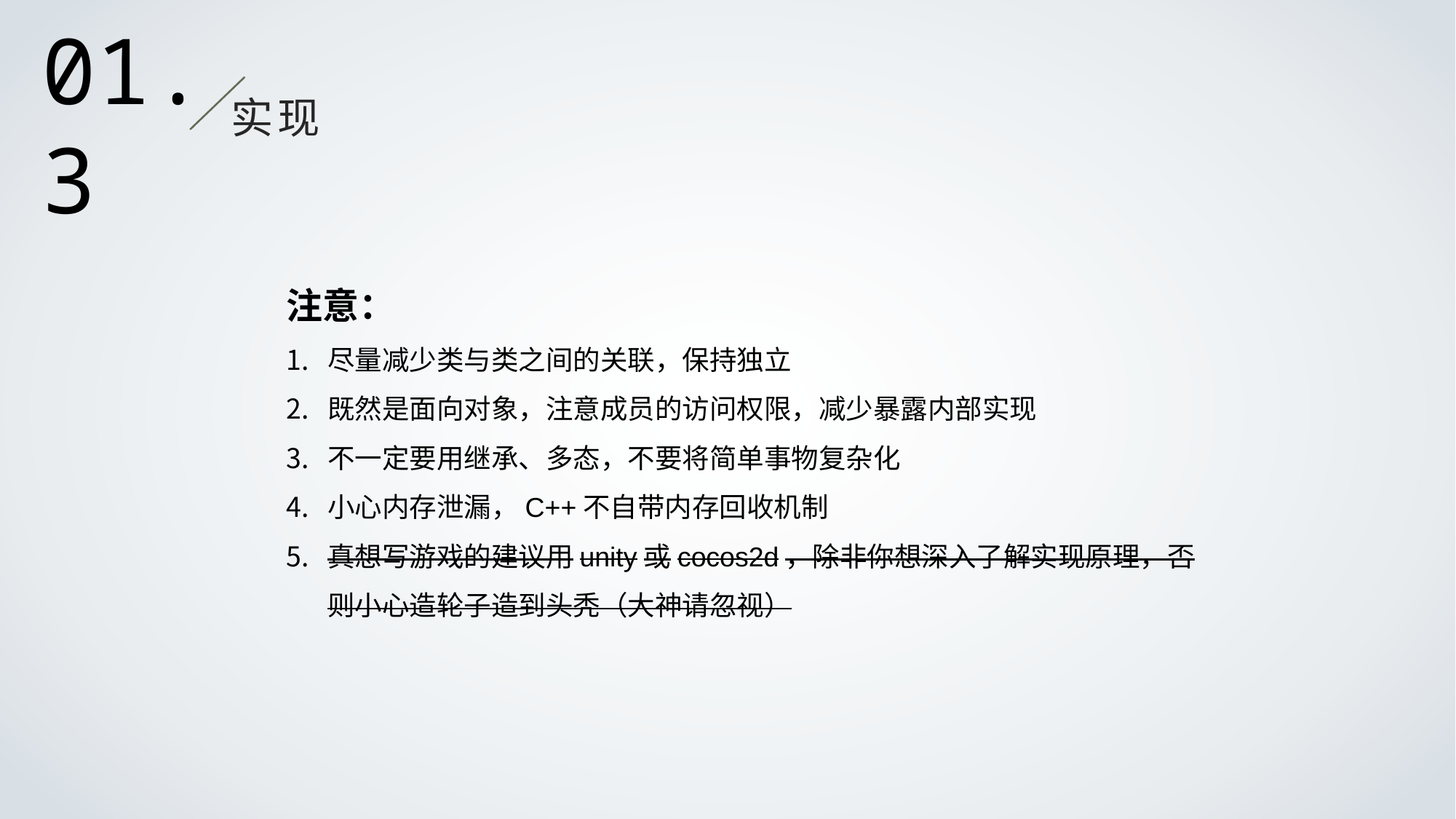

01.3
实现
注意：
尽量减少类与类之间的关联，保持独立
既然是面向对象，注意成员的访问权限，减少暴露内部实现
不一定要用继承、多态，不要将简单事物复杂化
小心内存泄漏，C++不自带内存回收机制
真想写游戏的建议用unity或cocos2d，除非你想深入了解实现原理，否则小心造轮子造到头秃（大神请忽视）